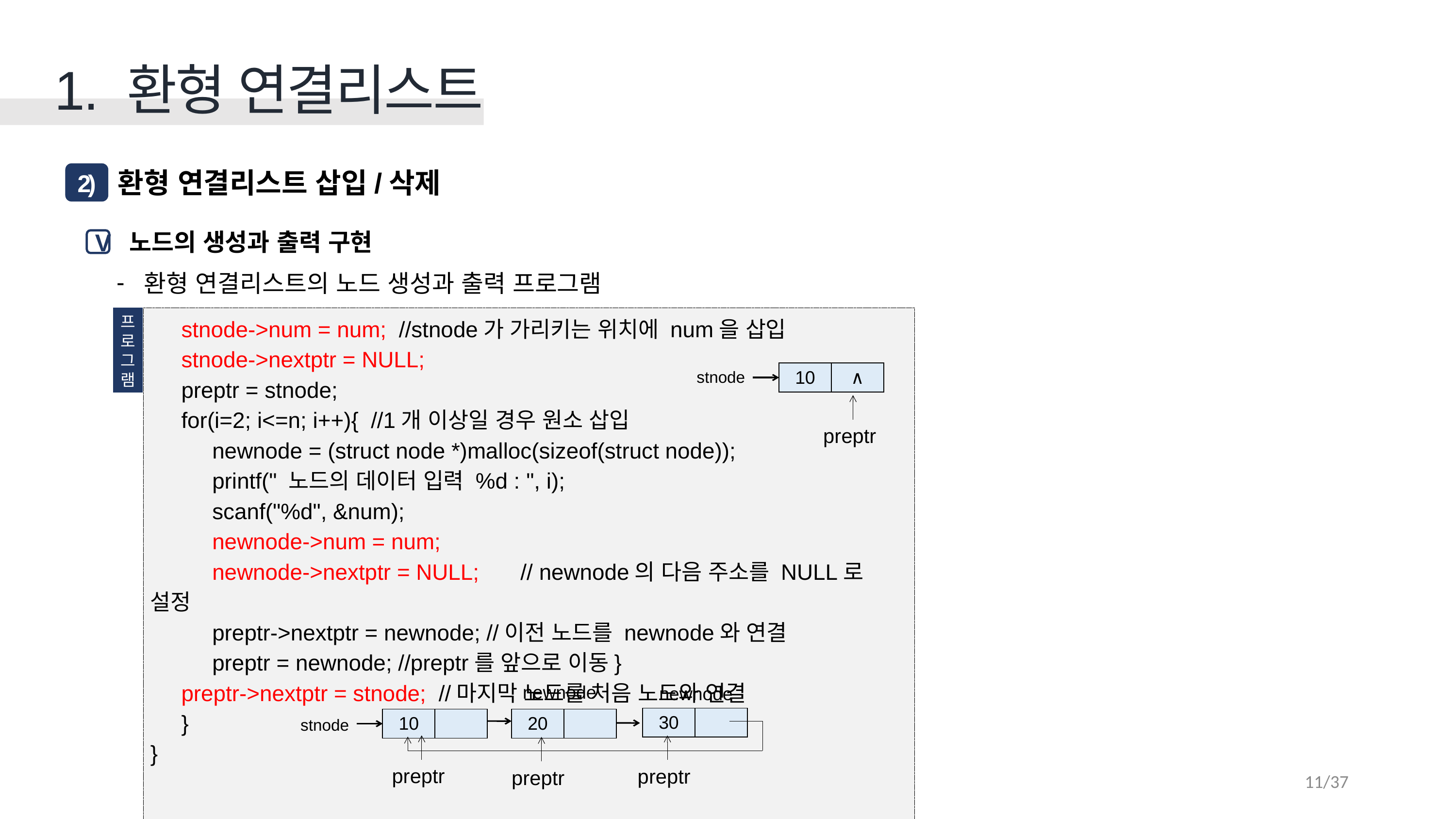

1. 환형 연결리스트

 환형 연결리스트 삽입/삭제
2)
 노드의 생성과 출력 구현

환형 연결리스트의 노드 생성과 출력 프로그램

V
프
로
그
램
     stnode->num = num;  //stnode가 가리키는 위치에 num을 삽입
     stnode->nextptr = NULL;
     preptr = stnode;
     for(i=2; i<=n; i++){  //1개 이상일 경우 원소 삽입
          newnode = (struct node *)malloc(sizeof(struct node));
          printf(" 노드의 데이터 입력 %d : ", i);
          scanf("%d", &num);
          newnode->num = num;
          newnode->nextptr = NULL;	 // newnode의 다음 주소를 NULL로 설정
          preptr->nextptr = newnode; //이전 노드를 newnode와 연결
          preptr = newnode; //preptr를 앞으로 이동}
     preptr->nextptr = stnode;  //마지막 노드를 처음 노드와 연결
     }
}

| 10 | ∧ |
| --- | --- |
stnode
preptr
newnode
newnode
| 30 |  |
| --- | --- |
| 10 |  |
| --- | --- |
| 20 |  |
| --- | --- |
stnode
11/37
preptr
preptr
preptr